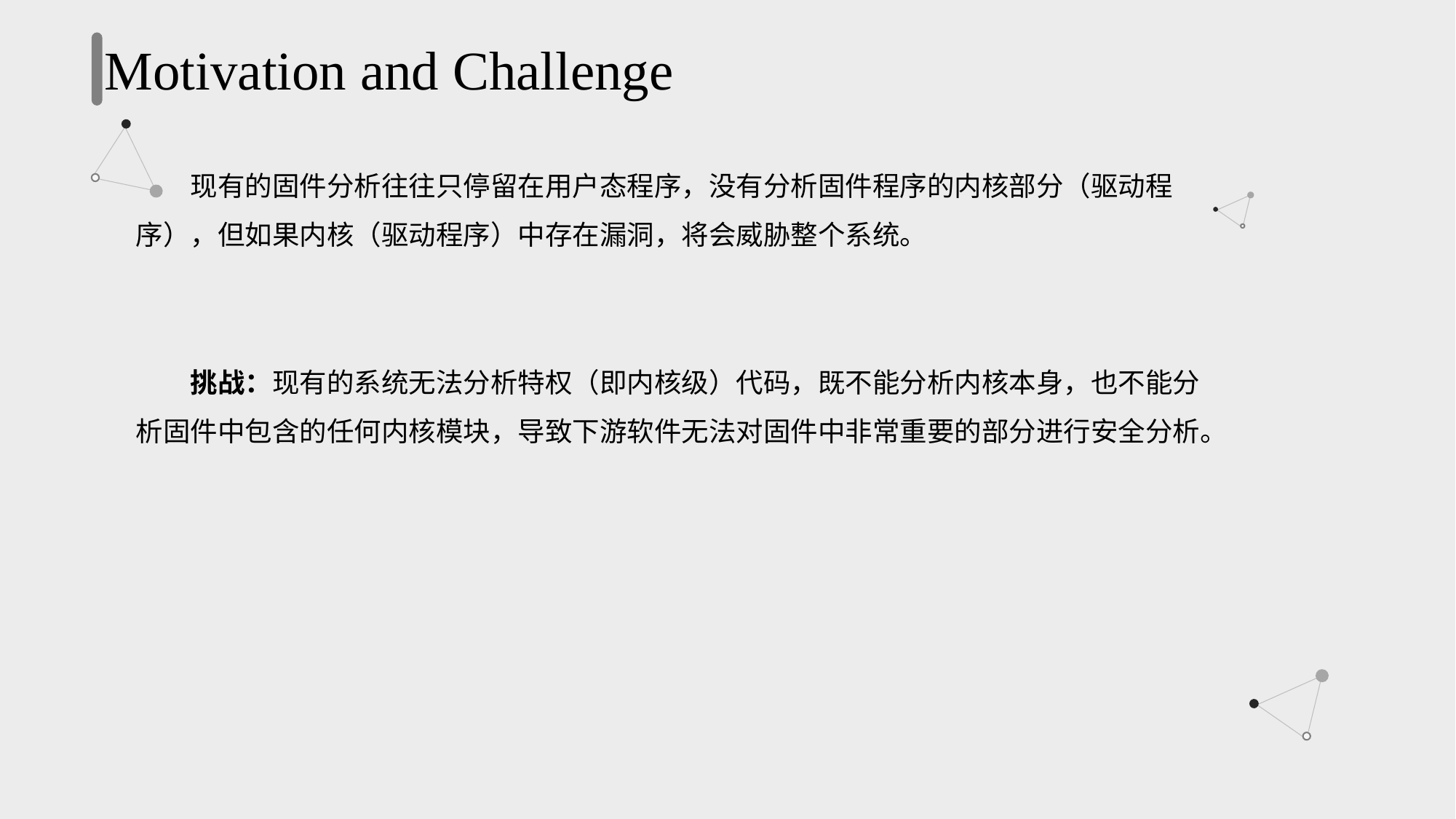

Motivation and Challenge

现有的固件分析往往只停留在用户态程序，没有分析固件程序的内核部分（驱动程序），但如果内核（驱动程序）中存在漏洞，将会威胁整个系统。

挑战：现有的系统无法分析特权（即内核级）代码，既不能分析内核本身，也不能分析固件中包含的任何内核模块，导致下游软件无法对固件中非常重要的部分进行安全分析。